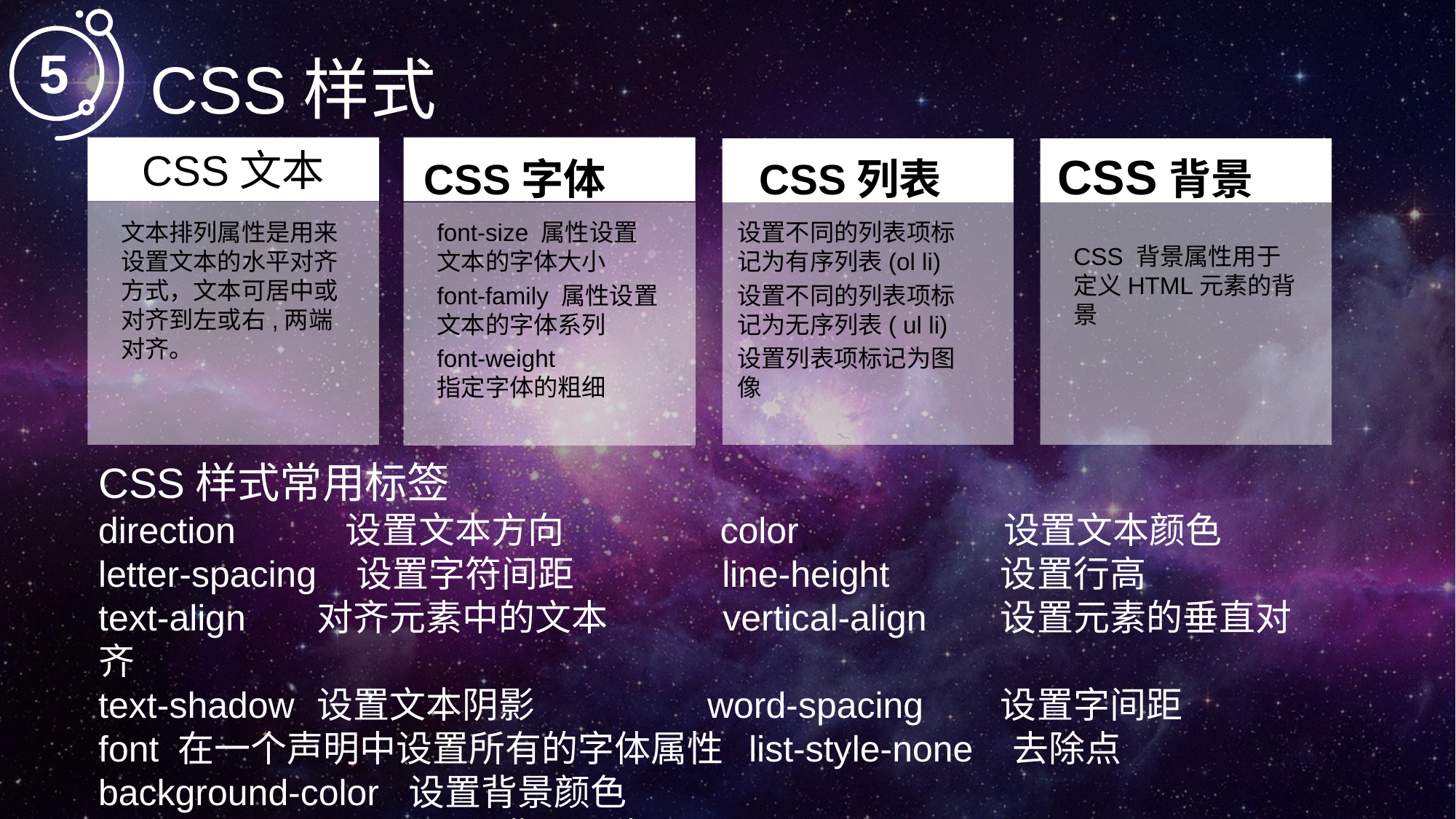

5

CSS样式
CSS文本

文本排列属性是用来设置文本的水平对齐方式，文本可居中或对齐到左或右,两端对齐。

 CSS字体

font-size 属性设置文本的字体大小
font-family 属性设置文本的字体系列
font-weight	指定字体的粗细

  CSS列表

设置不同的列表项标记为有序列表(ol li)
设置不同的列表项标记为无序列表( ul li)
设置列表项标记为图像

 CSS背景

CSS 背景属性用于定义HTML元素的背景

CSS样式常用标签
direction	  设置文本方向                  color	             设置文本颜色
letter-spacing   设置字符间距                 line-height	  设置行高
text-align	对齐元素中的文本             vertical-align	  设置元素的垂直对齐
text-shadow	设置文本阴影                    word-spacing	  设置字间距
font 在一个声明中设置所有的字体属性  list-style-none   去除点
background-color  设置背景颜色
background-image  设置背景图片